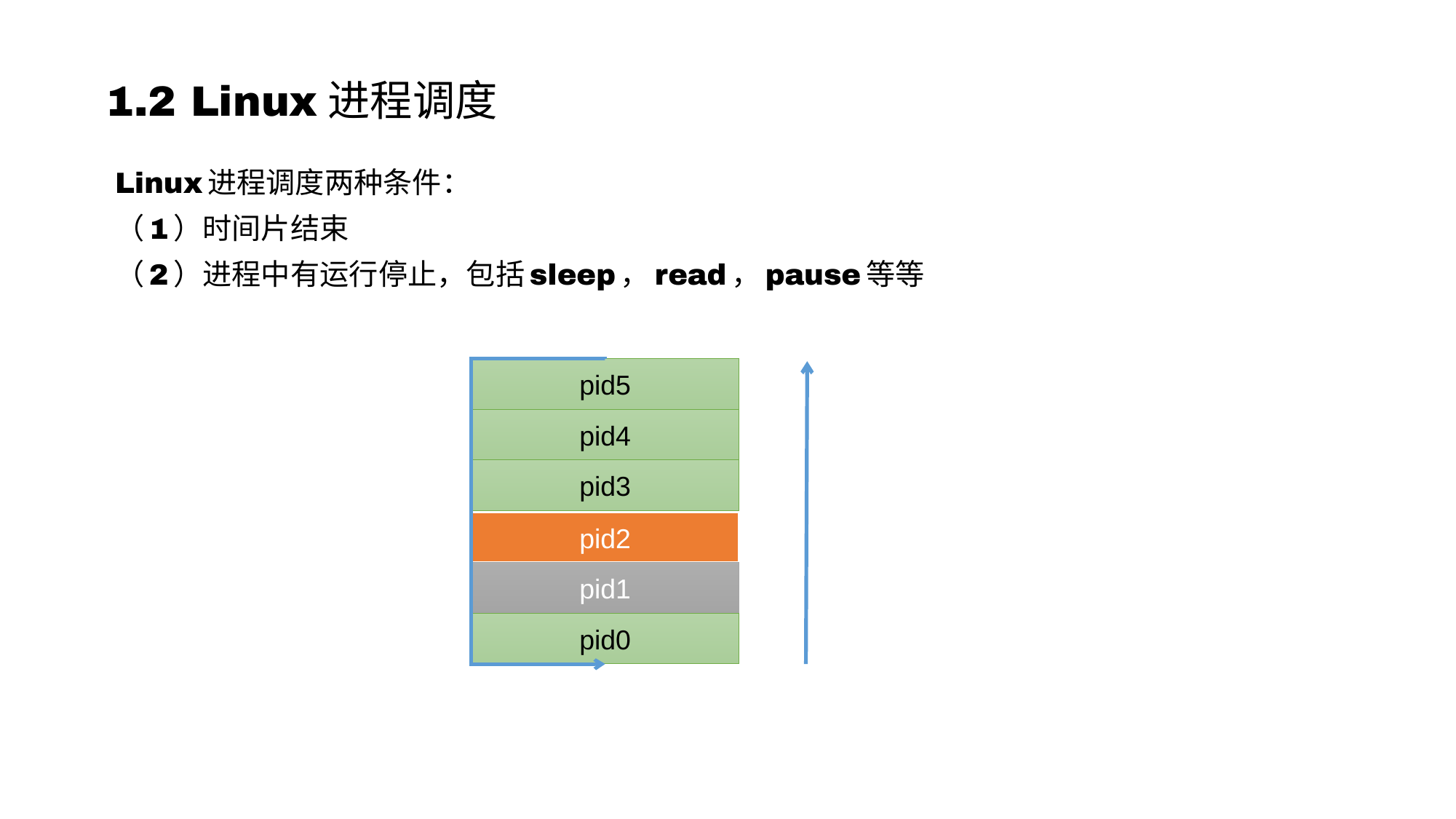

# 1.2 Linux进程调度
Linux进程调度两种条件：
（1）时间片结束
（2）进程中有运行停止，包括sleep，read，pause等等
pid5
pid4
pid3
pid2
pid1
pid0